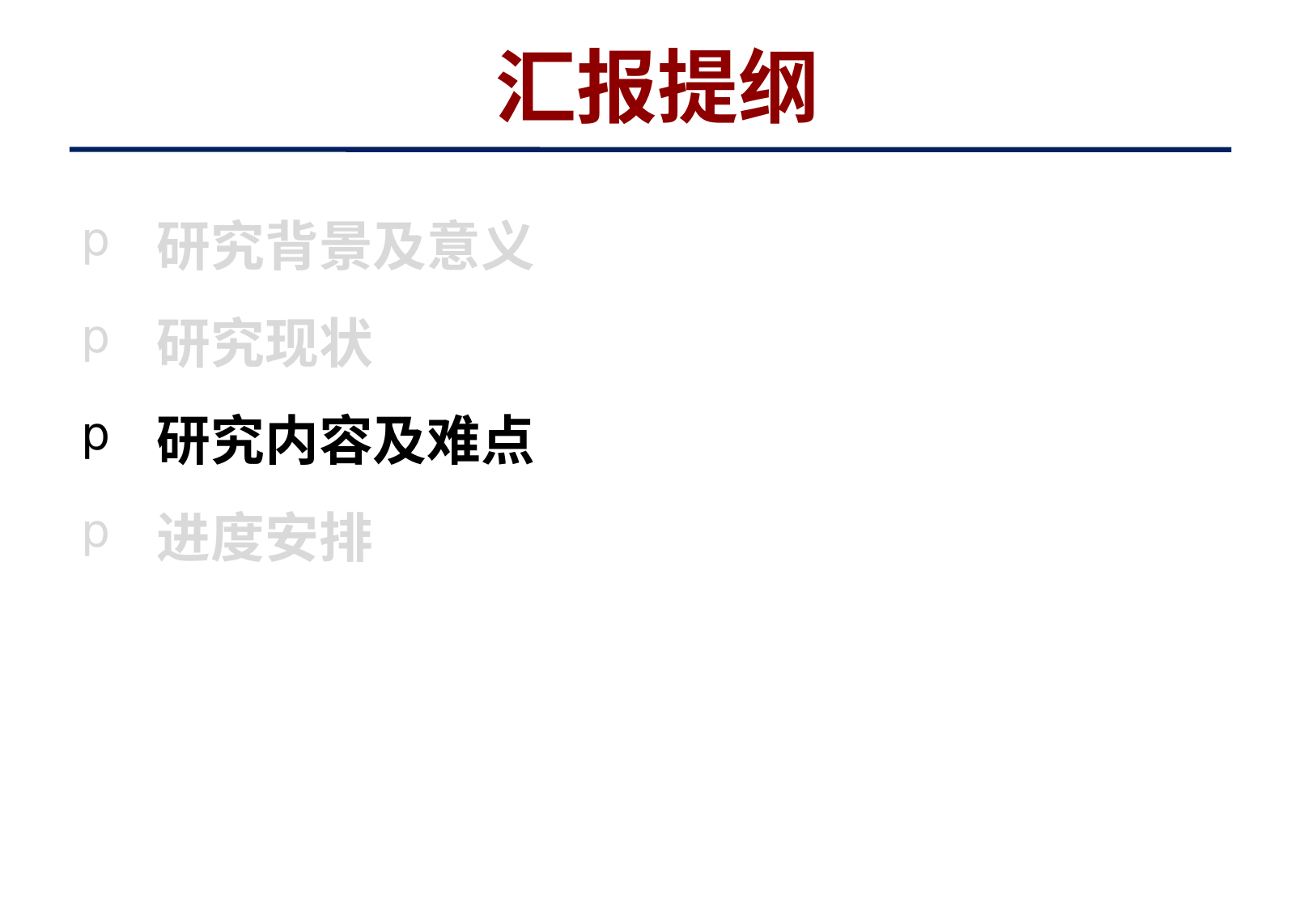

# 汇报提纲
研究背景及意义
研究现状
研究内容及难点
进度安排

10